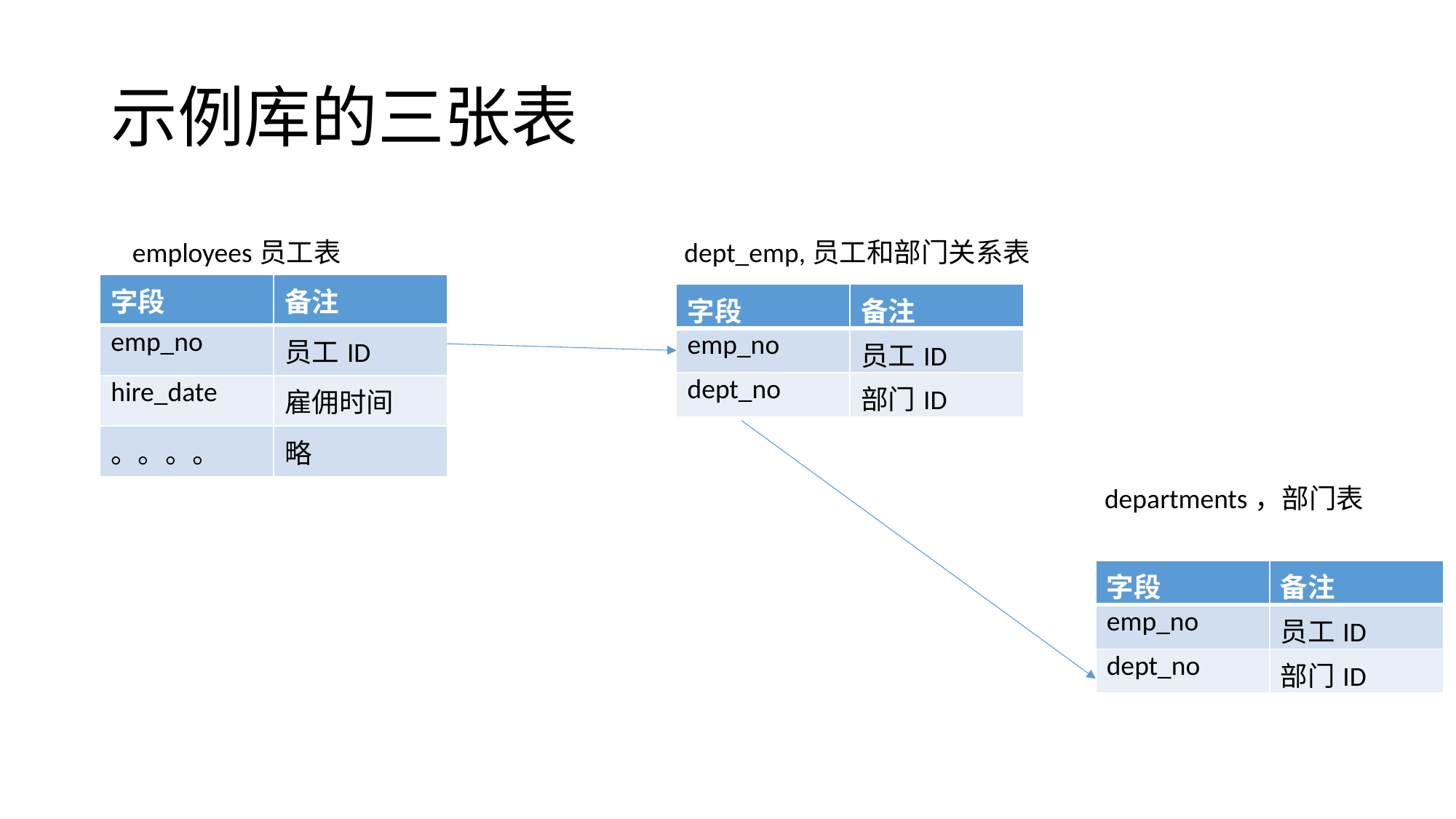

# 示例库的三张表
employees员工表
dept_emp,员工和部门关系表
| 字段 | 备注 |
| --- | --- |
| emp\_no | 员工ID |
| hire\_date | 雇佣时间 |
| 。。。。 | 略 |
| 字段 | 备注 |
| --- | --- |
| emp\_no | 员工ID |
| dept\_no | 部门ID |
departments，部门表
| 字段 | 备注 |
| --- | --- |
| emp\_no | 员工ID |
| dept\_no | 部门ID |